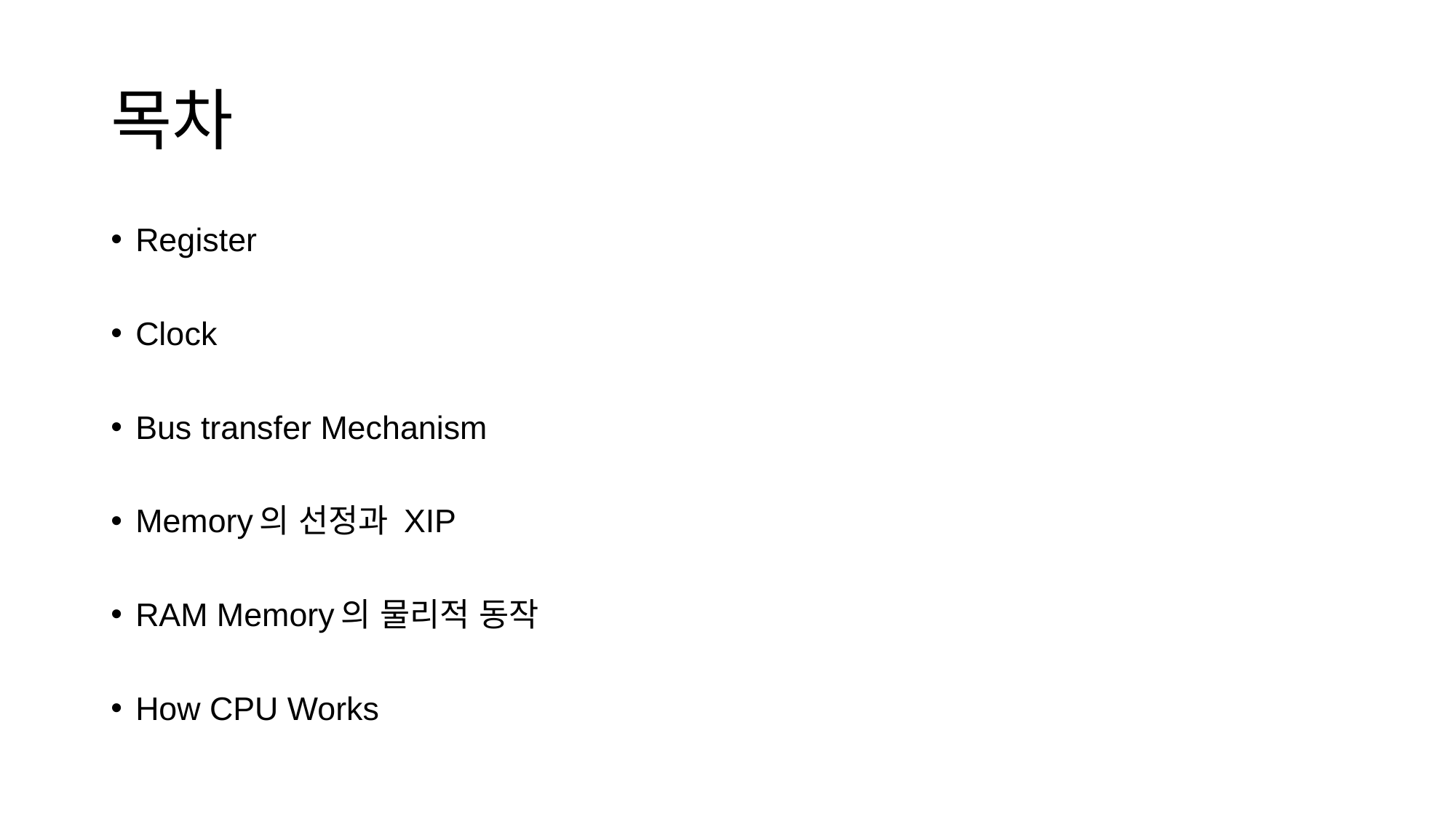

# 목차
Register

Clock

Bus transfer Mechanism

Memory의 선정과 XIP

RAM Memory의 물리적 동작

How CPU Works